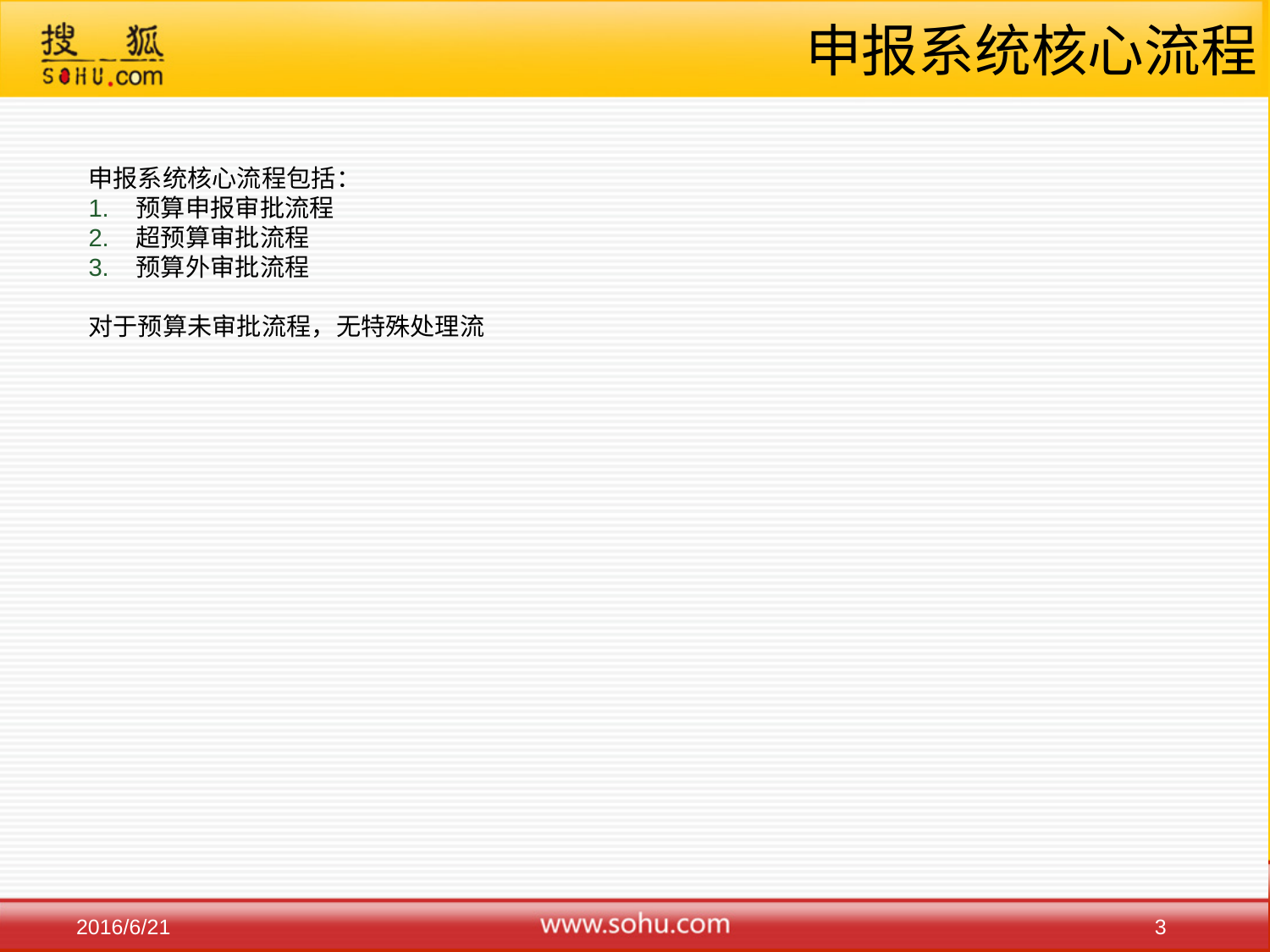

# 申报系统核心流程
申报系统核心流程包括：
预算申报审批流程
超预算审批流程
预算外审批流程

对于预算未审批流程，无特殊处理流
3